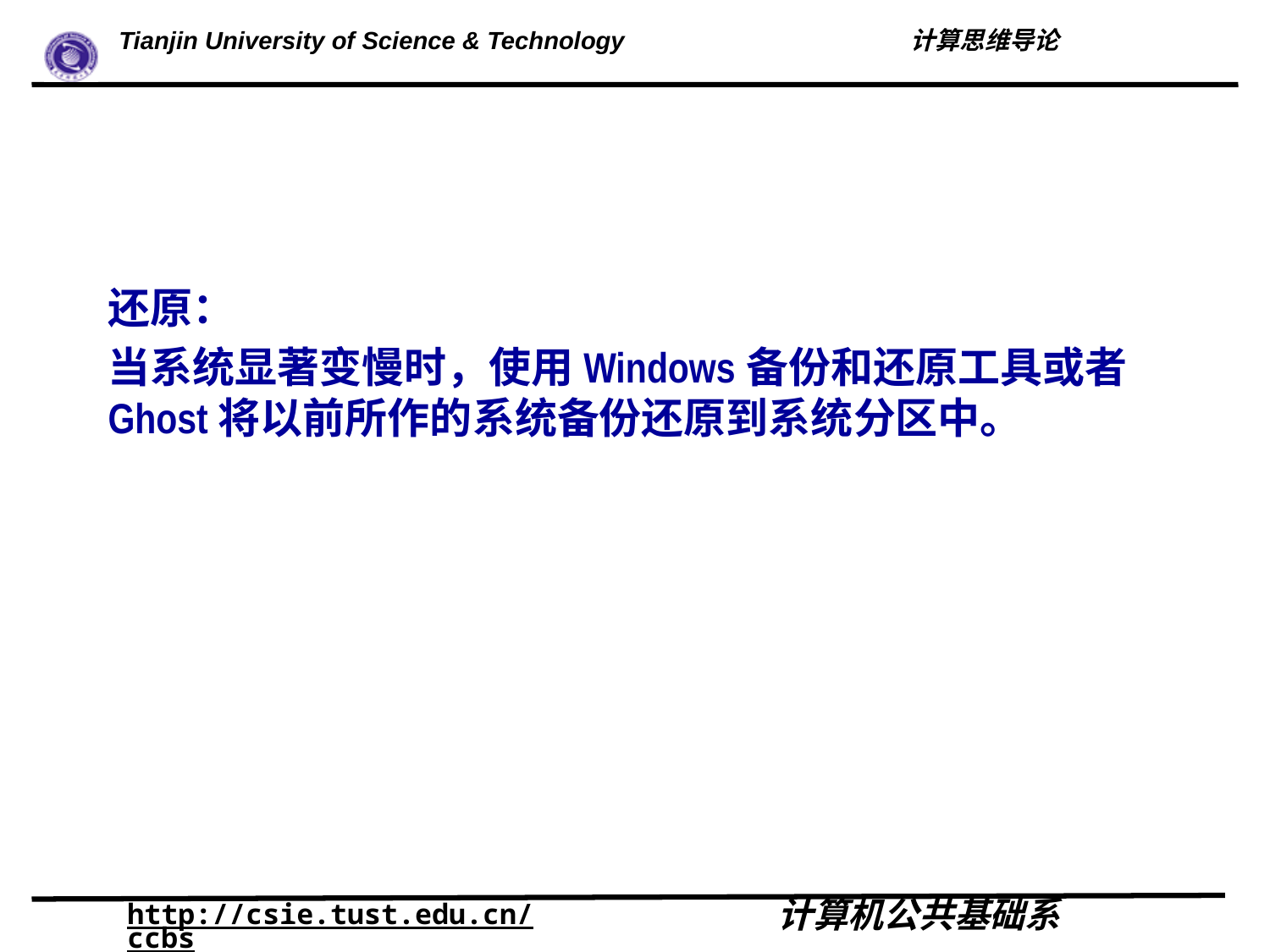

#
还原：
当系统显著变慢时，使用Windows备份和还原工具或者Ghost将以前所作的系统备份还原到系统分区中。